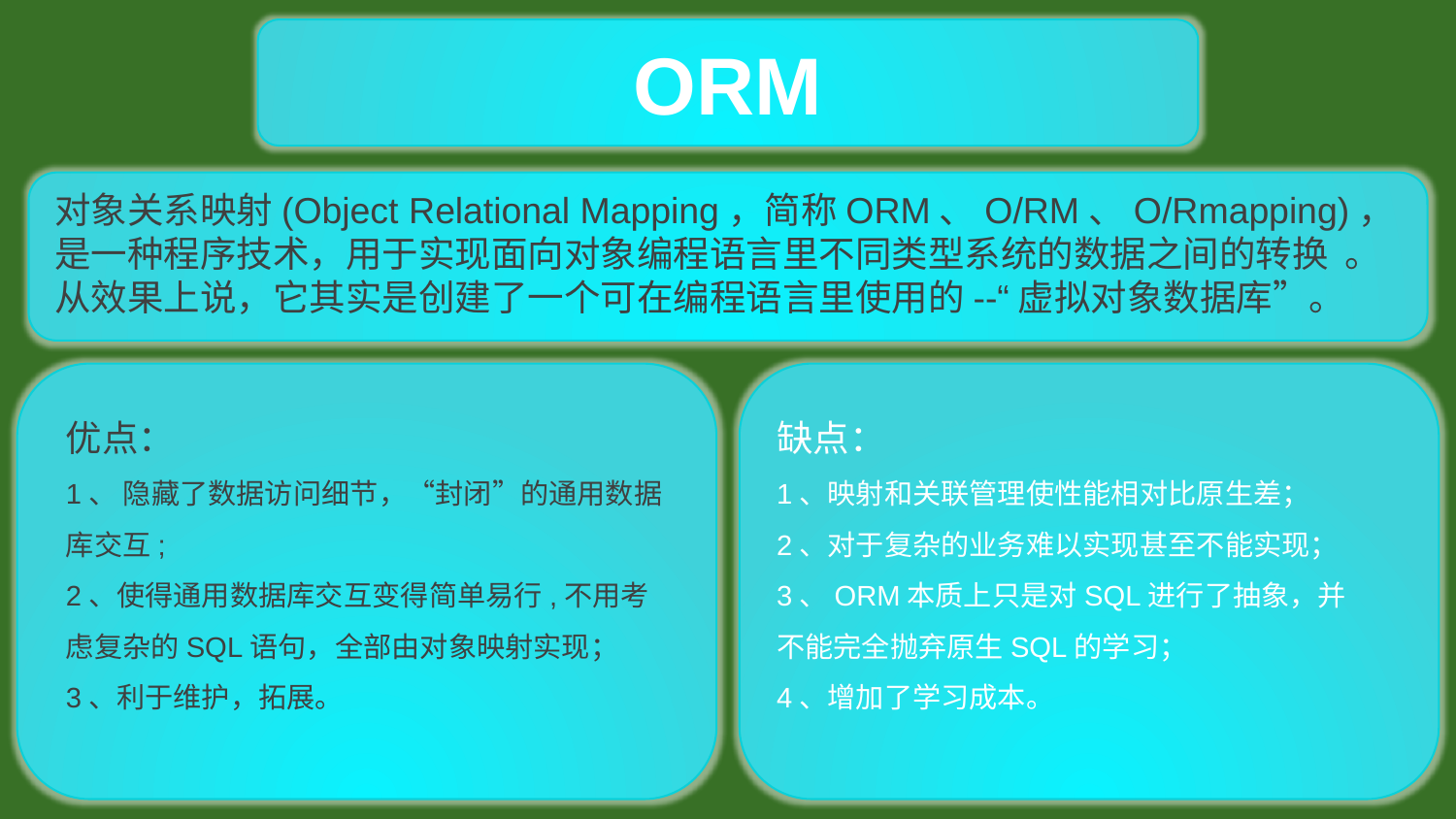

ORM
Sequelize

对象关系映射(Object Relational Mapping，简称ORM、O/RM、O/Rmapping)，是一种程序技术，用于实现面向对象编程语言里不同类型系统的数据之间的转换  。从效果上说，它其实是创建了一个可在编程语言里使用的--“虚拟对象数据库”。

优点：
1、 隐藏了数据访问细节，“封闭”的通用数据库交互;
2、使得通用数据库交互变得简单易行,不用考虑复杂的SQL语句，全部由对象映射实现；
3、利于维护，拓展。
缺点：
1、映射和关联管理使性能相对比原生差；
2、对于复杂的业务难以实现甚至不能实现；
3、ORM本质上只是对SQL进行了抽象，并不能完全抛弃原生SQL的学习；
4、增加了学习成本。